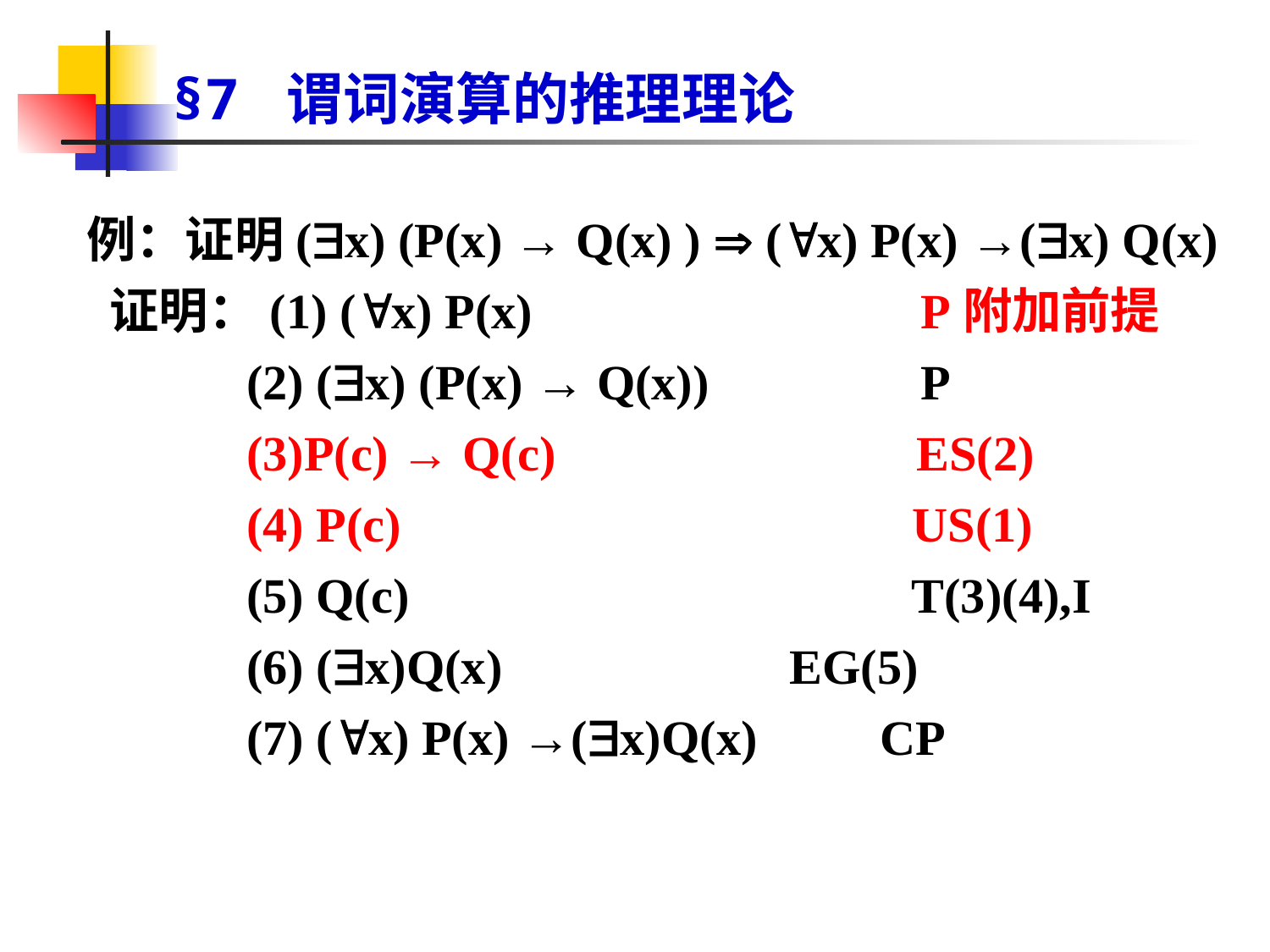

# §7 谓词演算的推理理论
例：证明(∃x) (P(x) → Q(x) ) ⇒ (∀x) P(x) →(∃x) Q(x)
 证明：(1) (∀x) P(x)			  P附加前提
             (2) (∃x) (P(x) → Q(x)) 		  P
             (3)P(c) → Q(c)		            ES(2)
             (4) P(c)		                      US(1)
             (5) Q(c)		                      T(3)(4),I
             (6) (∃x)Q(x) 		            EG(5)
             (7) (∀x) P(x) →(∃x)Q(x)          CP
96